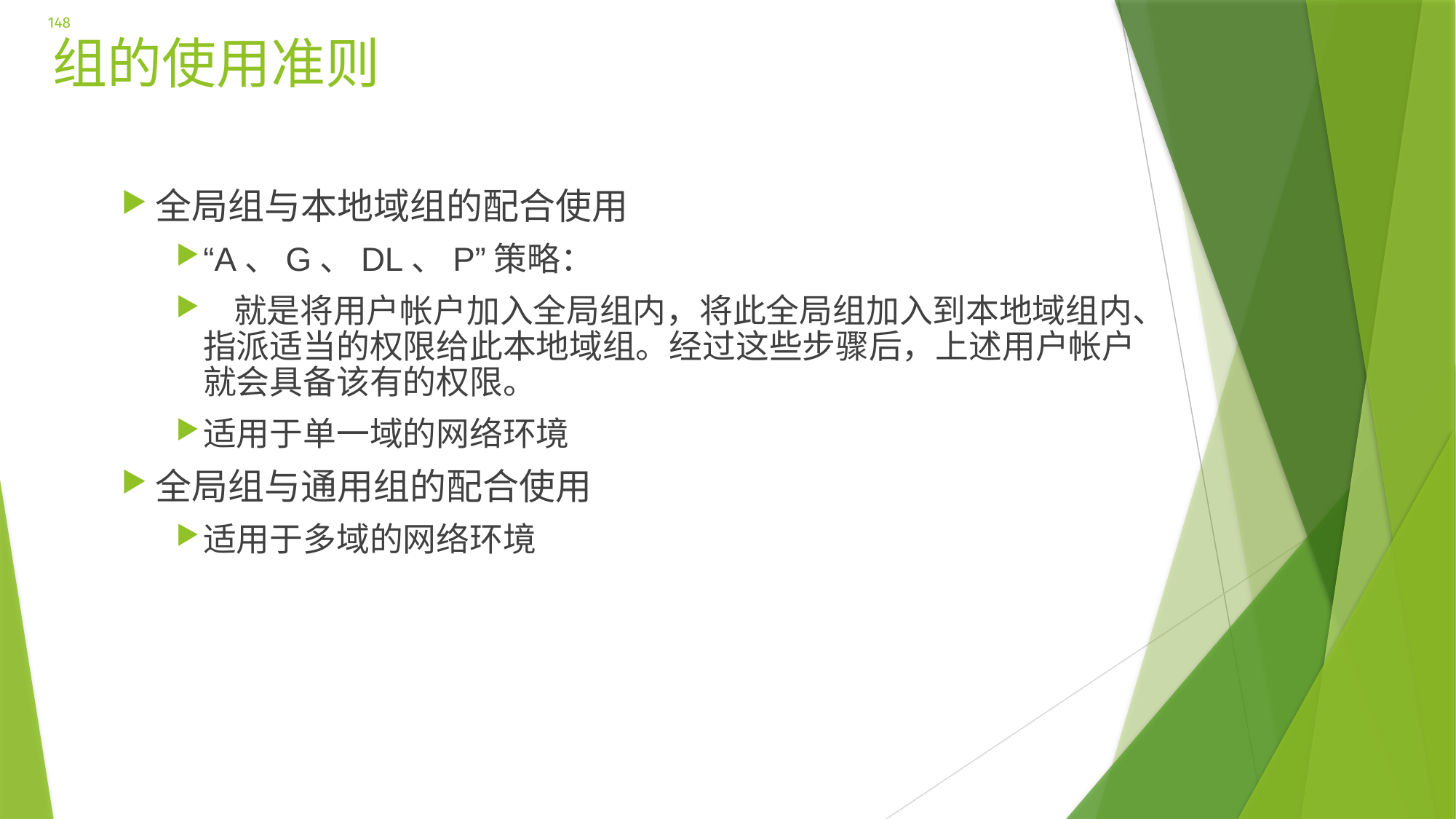

148
# 组的使用准则
全局组与本地域组的配合使用
“A、G、DL、P”策略：
   就是将用户帐户加入全局组内，将此全局组加入到本地域组内、指派适当的权限给此本地域组。经过这些步骤后，上述用户帐户就会具备该有的权限。
适用于单一域的网络环境
全局组与通用组的配合使用
适用于多域的网络环境